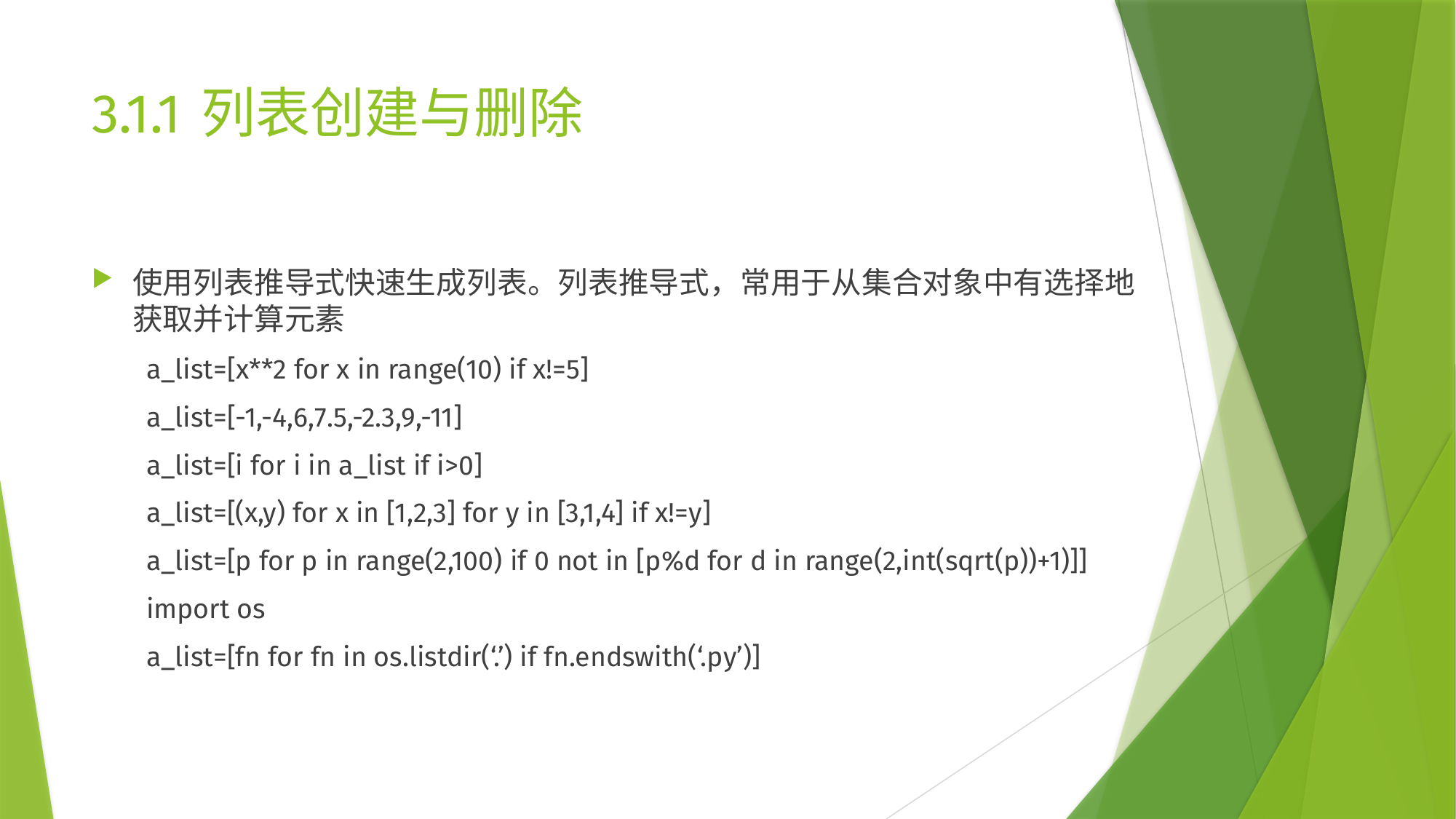

# 3.1.1	列表创建与删除
使用列表推导式快速生成列表。列表推导式，常用于从集合对象中有选择地获取并计算元素
a_list=[x**2 for x in range(10) if x!=5]
a_list=[-1,-4,6,7.5,-2.3,9,-11]
a_list=[i for i in a_list if i>0]
a_list=[(x,y) for x in [1,2,3] for y in [3,1,4] if x!=y]
a_list=[p for p in range(2,100) if 0 not in [p%d for d in range(2,int(sqrt(p))+1)]]
import os
a_list=[fn for fn in os.listdir(‘.’) if fn.endswith(‘.py’)]